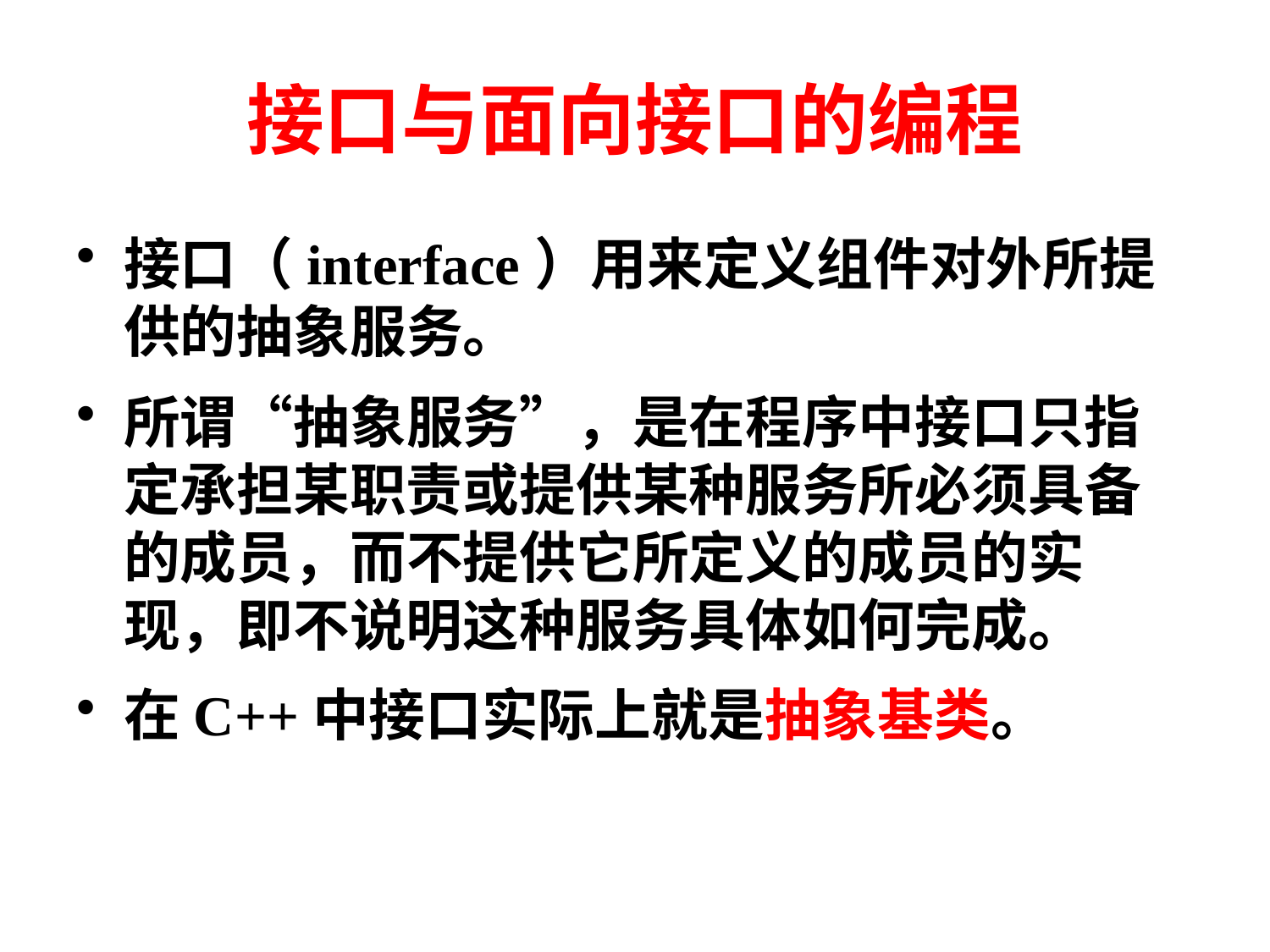

# 接口与面向接口的编程
接口（interface）用来定义组件对外所提供的抽象服务。
所谓“抽象服务”，是在程序中接口只指定承担某职责或提供某种服务所必须具备的成员，而不提供它所定义的成员的实现，即不说明这种服务具体如何完成。
在C++中接口实际上就是抽象基类。